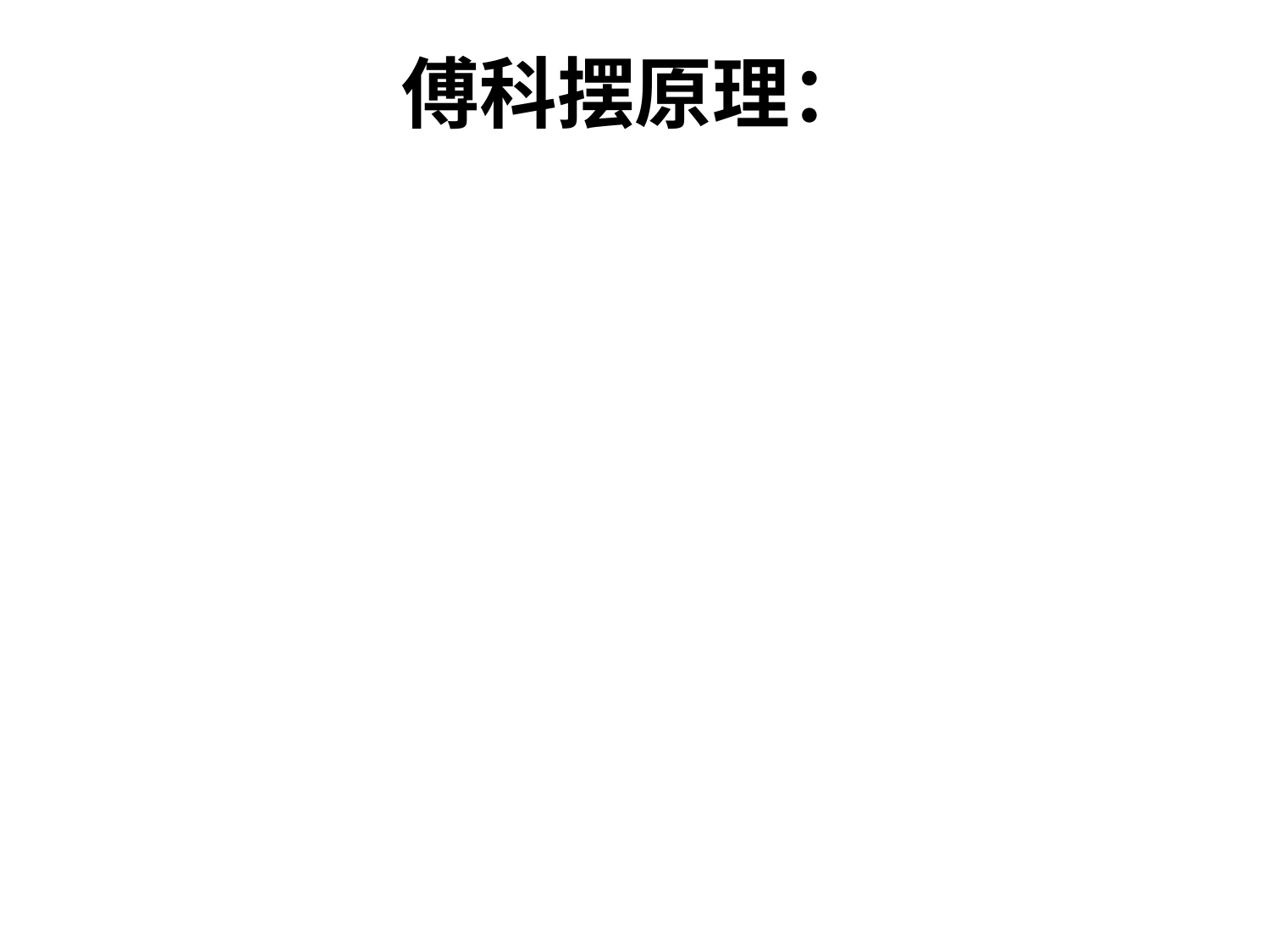

# 傅科摆原理：
           摆动可以看作一种往复的直线运动，在地球上的摆动会受到地球自转的影响。摆面就会受到科里奥利力的影响，而产生一个与地球自转方向相反的扭矩，从而使得摆面发生转动。